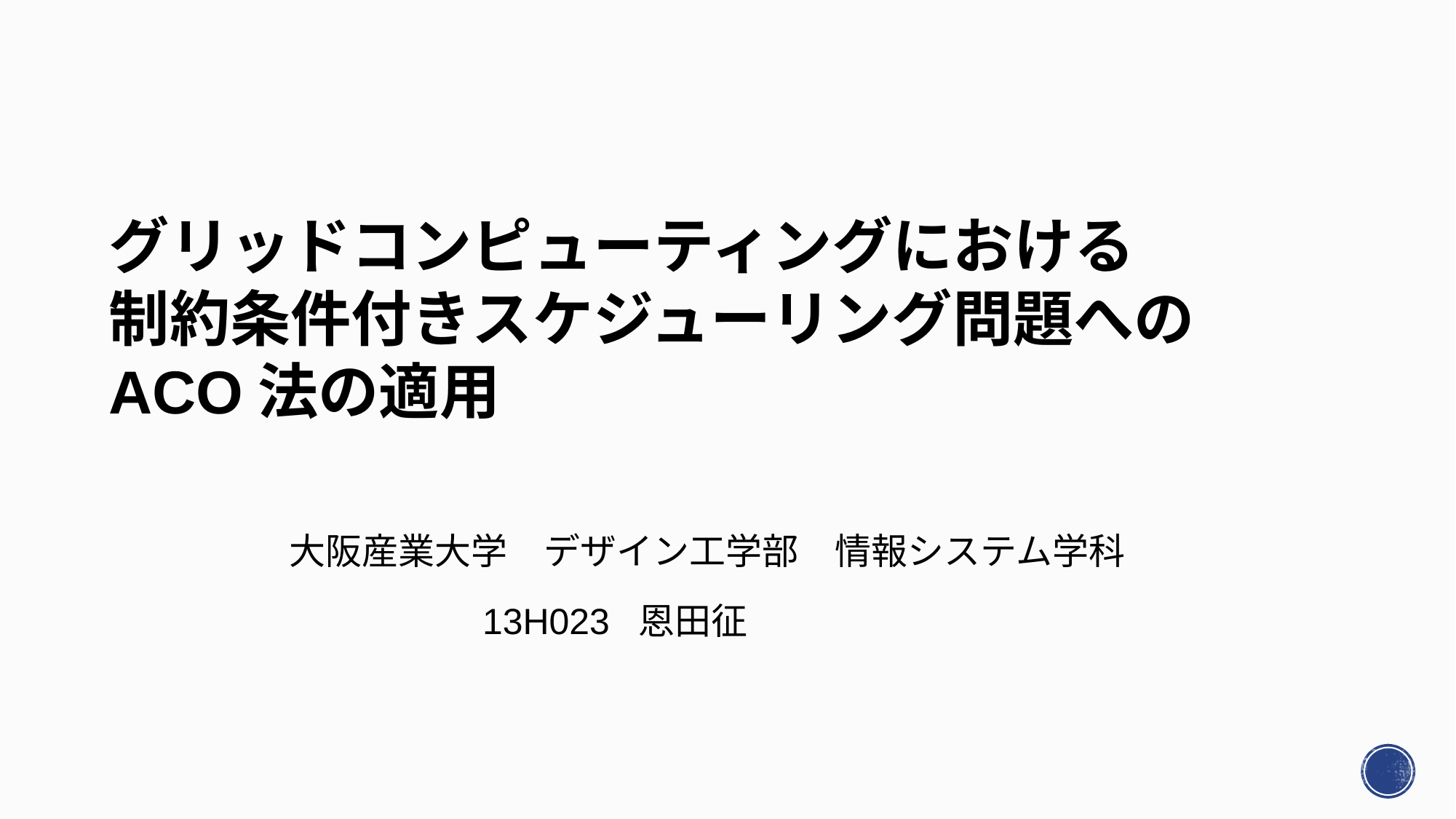

グリッドコンピューティングにおける
制約条件付きスケジューリング問題への
ACO法の適用
大阪産業大学　デザイン工学部　情報システム学科

                   13H023  恩田征